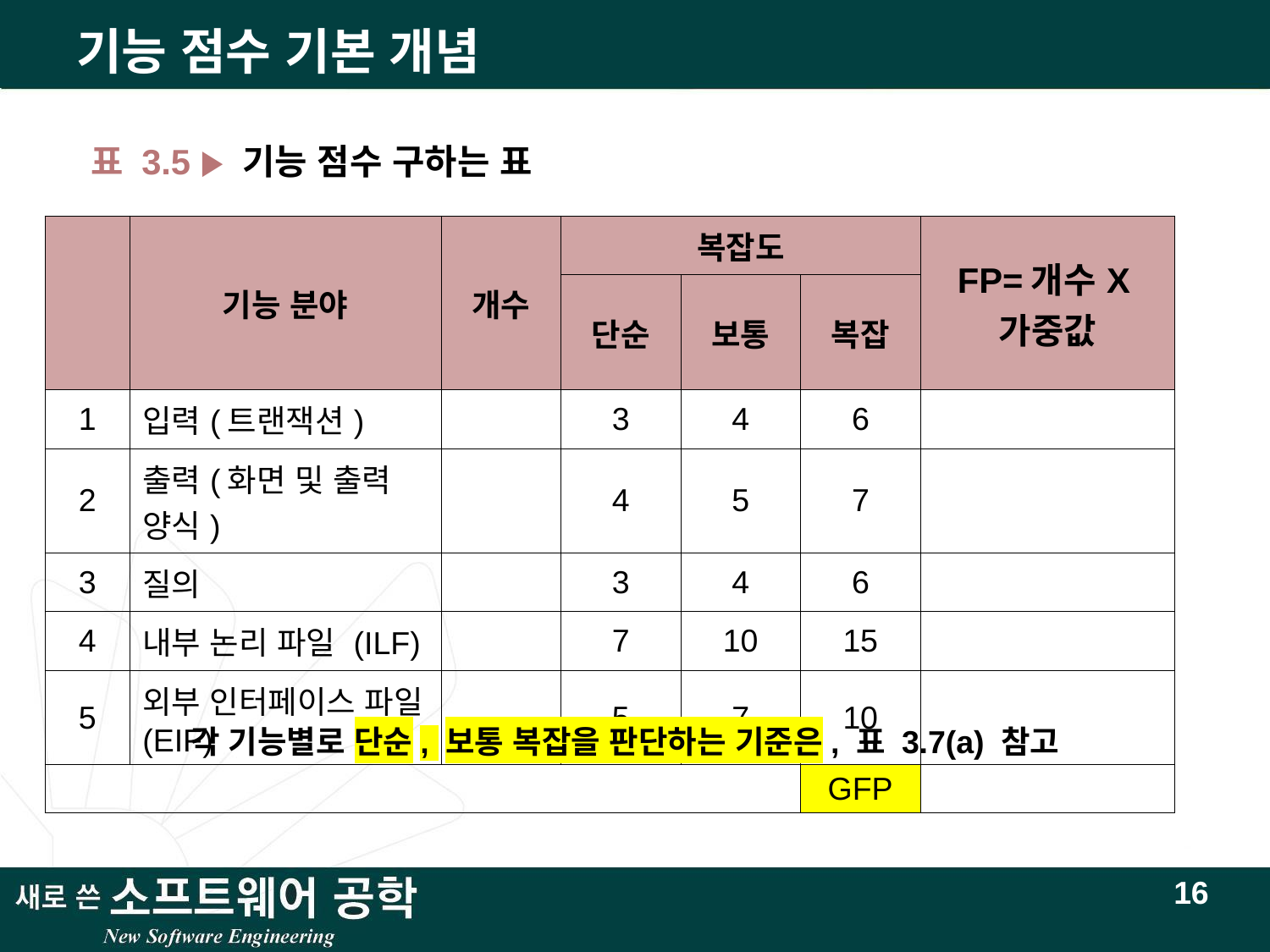

# 기능 점수 기본 개념
표 3.5 ▶ 기능 점수 구하는 표
|  | 기능 분야 | 개수 | 복잡도 |  |  | FP=개수X가중값 |
| --- | --- | --- | --- | --- | --- | --- |
|  |  |  | 단순 | 보통 | 복잡 |  |
| 1 | 입력(트랜잭션) |  | 3 | 4 | 6 |  |
| 2 | 출력(화면 및 출력 양식) |  | 4 | 5 | 7 |  |
| 3 | 질의 |  | 3 | 4 | 6 |  |
| 4 | 내부 논리 파일 (ILF) |  | 7 | 10 | 15 |  |
| 5 | 외부 인터페이스 파일(EIF) |  | 5 | 7 | 10 |  |
|  |  |  |  |  | GFP |  |
각 기능별로 단순, 보통 복잡을 판단하는 기준은, 표 3.7(a) 참고
16